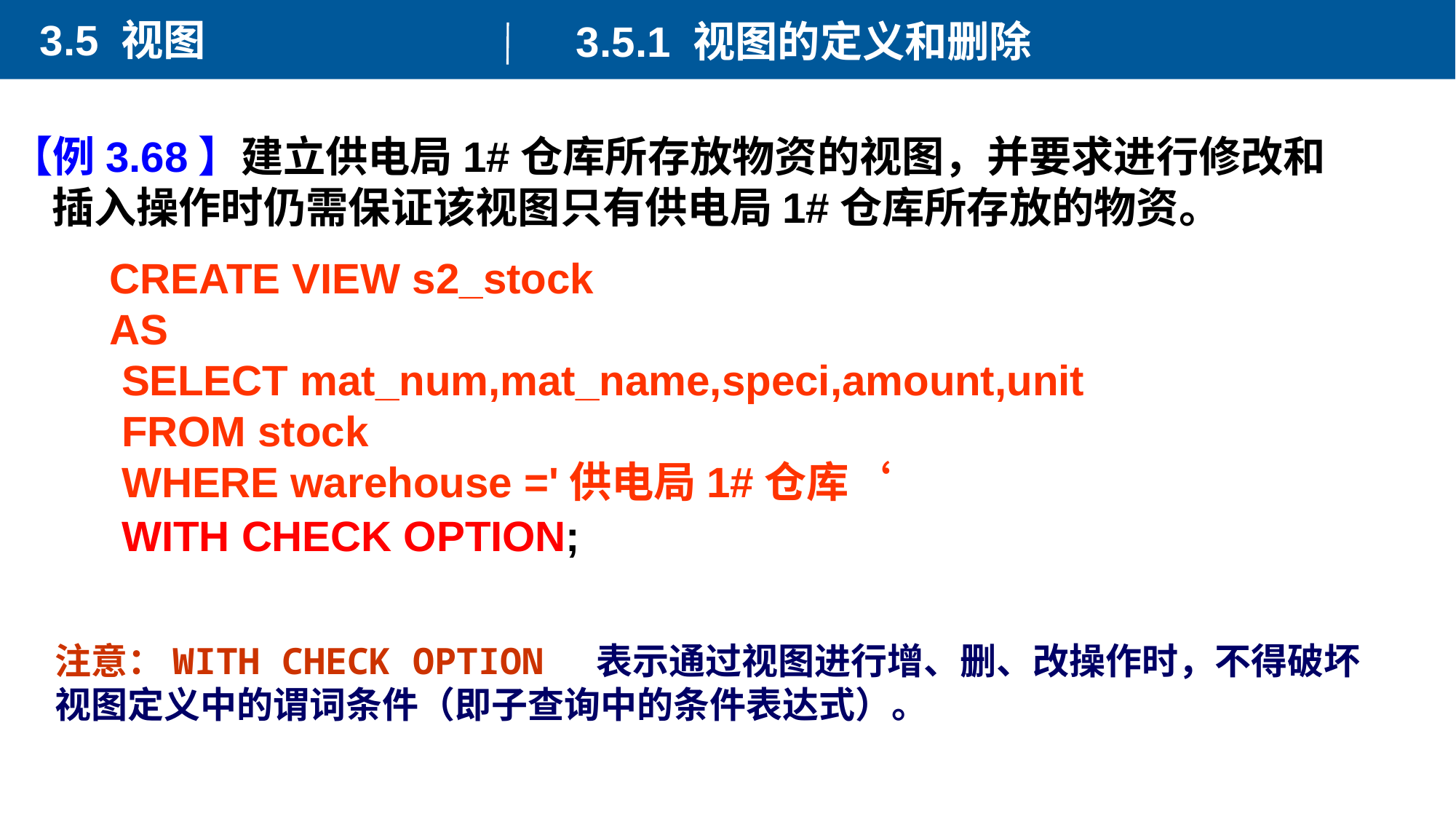

3.5 视图
3.5.1 视图的定义和删除
【例3.68】建立供电局1#仓库所存放物资的视图，并要求进行修改和插入操作时仍需保证该视图只有供电局1#仓库所存放的物资。
CREATE VIEW s2_stock
AS
 SELECT mat_num,mat_name,speci,amount,unit
 FROM stock
 WHERE warehouse ='供电局1#仓库‘
 WITH CHECK OPTION;
注意：WITH CHECK OPTION  表示通过视图进行增、删、改操作时，不得破坏视图定义中的谓词条件（即子查询中的条件表达式）。